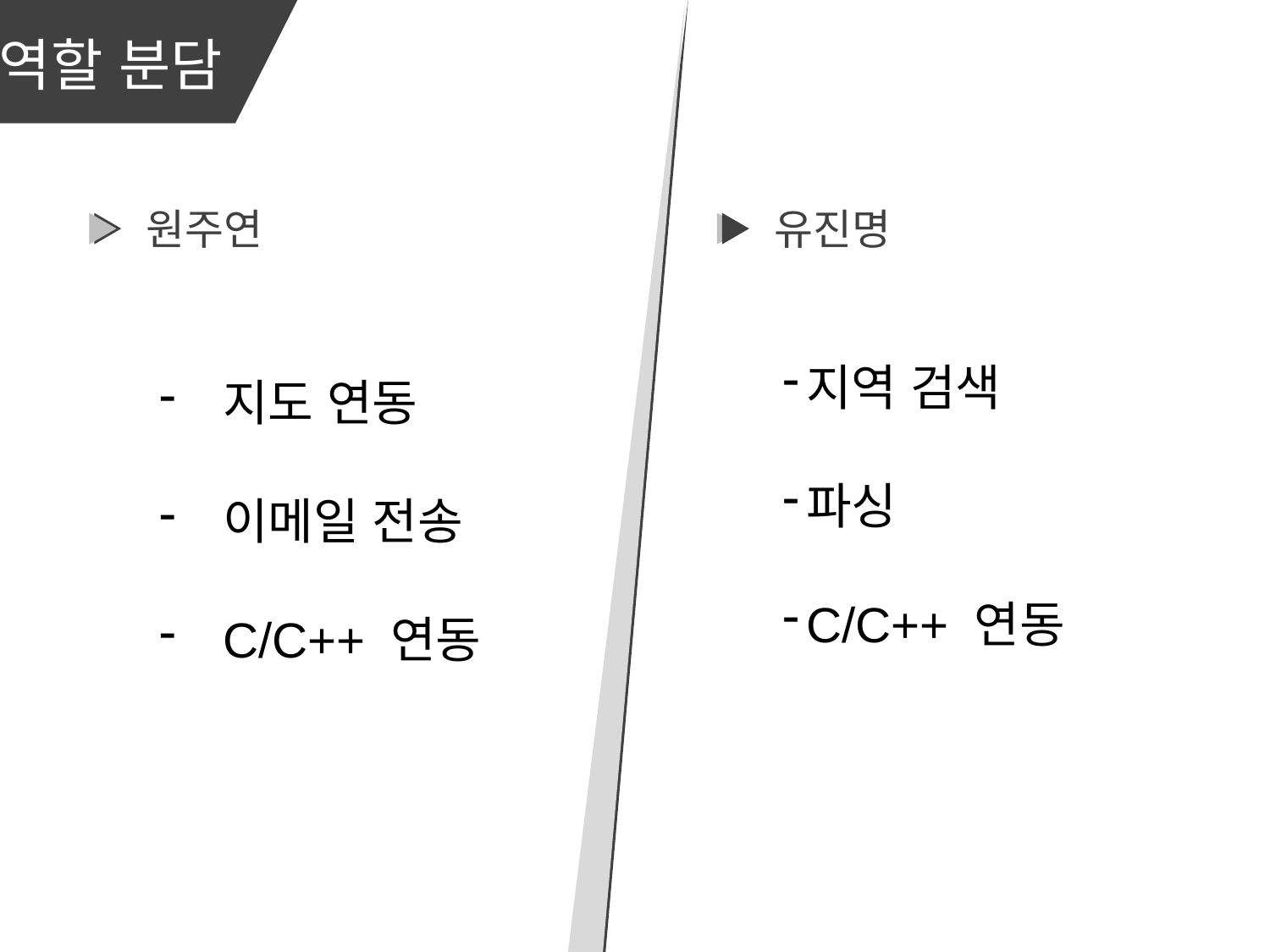

역할 분담
원주연
유진명

지도 연동

이메일 전송

C/C++ 연동

지역 검색

파싱

C/C++ 연동